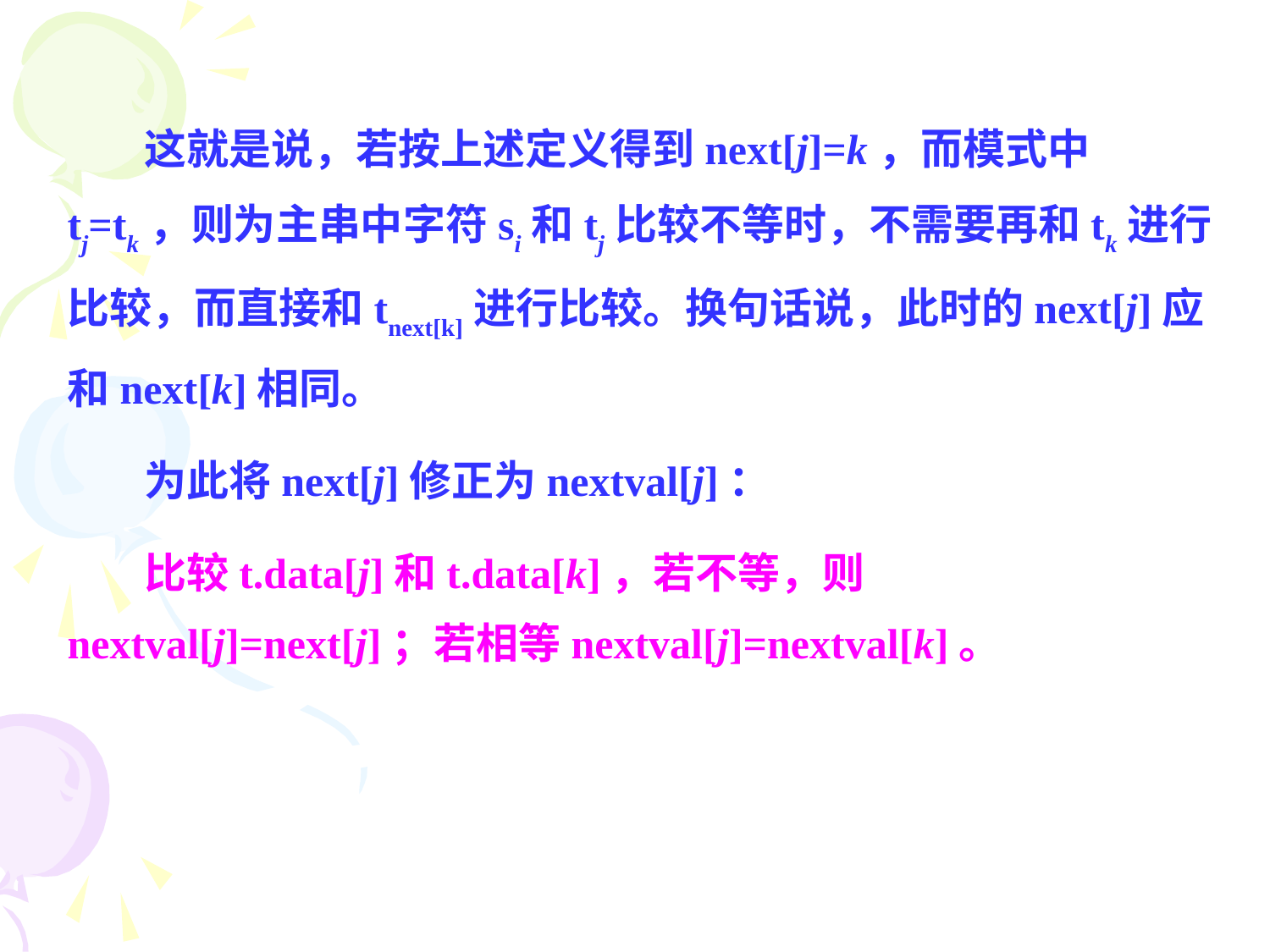

这就是说，若按上述定义得到next[j]=k，而模式中tj=tk，则为主串中字符si和tj比较不等时，不需要再和tk进行比较，而直接和tnext[k]进行比较。换句话说，此时的next[j]应和next[k]相同。
       为此将next[j]修正为nextval[j]：
       比较t.data[j]和t.data[k]，若不等，则 nextval[j]=next[j]；若相等nextval[j]=nextval[k]。